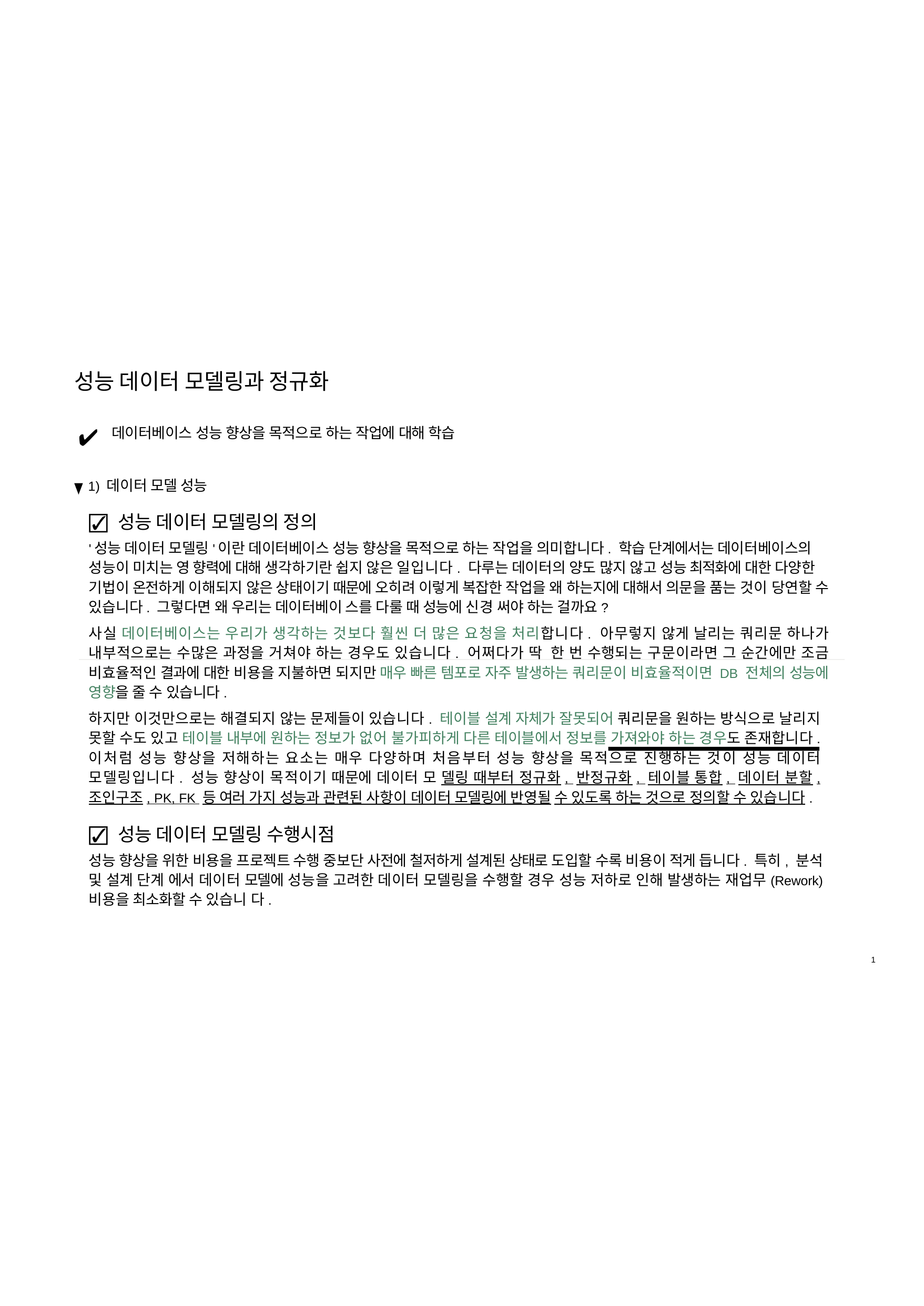

성능 데이터 모델링과 정규화
✔
데이터베이스 성능 향상을 목적으로 하는 작업에 대해 학습
1) 데이터 모델 성능
☑ 성능 데이터 모델링의 정의
'성능 데이터 모델링'이란 데이터베이스 성능 향상을 목적으로 하는 작업을 의미합니다. 학습 단계에서는 데이터베이스의 성능이 미치는 영 향력에 대해 생각하기란 쉽지 않은 일입니다. 다루는 데이터의 양도 많지 않고 성능 최적화에 대한 다양한 기법이 온전하게 이해되지 않은 상태이기 때문에 오히려 이렇게 복잡한 작업을 왜 하는지에 대해서 의문을 품는 것이 당연할 수 있습니다. 그렇다면 왜 우리는 데이터베이 스를 다룰 때 성능에 신경 써야 하는 걸까요?
사실 데이터베이스는 우리가 생각하는 것보다 훨씬 더 많은 요청을 처리합니다. 아무렇지 않게 날리는 쿼리문 하나가 내부적으로는 수많은 과정을 거쳐야 하는 경우도 있습니다. 어쩌다가 딱 한 번 수행되는 구문이라면 그 순간에만 조금 비효율적인 결과에 대한 비용을 지불하면 되지만 매우 빠른 템포로 자주 발생하는 쿼리문이 비효율적이면 DB 전체의 성능에 영향을 줄 수 있습니다.
하지만 이것만으로는 해결되지 않는 문제들이 있습니다. 테이블 설계 자체가 잘못되어 쿼리문을 원하는 방식으로 날리지 못할 수도 있고 테이블 내부에 원하는 정보가 없어 불가피하게 다른 테이블에서 정보를 가져와야 하는 경우도 존재합니다. 이처럼 성능 향상을 저해하는 요소는 매우 다양하며 처음부터 성능 향상을 목적으로 진행하는 것이 성능 데이터 모델링입니다. 성능 향상이 목적이기 때문에 데이터 모 델링 때부터 정규화, 반정규화, 테이블 통합, 데이터 분할, 조인구조, PK, FK 등 여러 가지 성능과 관련된 사항이 데이터 모델링에 반영될 수 있도록 하는 것으로 정의할 수 있습니다.

☑ 성능 데이터 모델링 수행시점
성능 향상을 위한 비용을 프로젝트 수행 중보단 사전에 철저하게 설계된 상태로 도입할 수록 비용이 적게 듭니다. 특히, 분석 및 설계 단계 에서 데이터 모델에 성능을 고려한 데이터 모델링을 수행할 경우 성능 저하로 인해 발생하는 재업무(Rework) 비용을 최소화할 수 있습니 다.

1